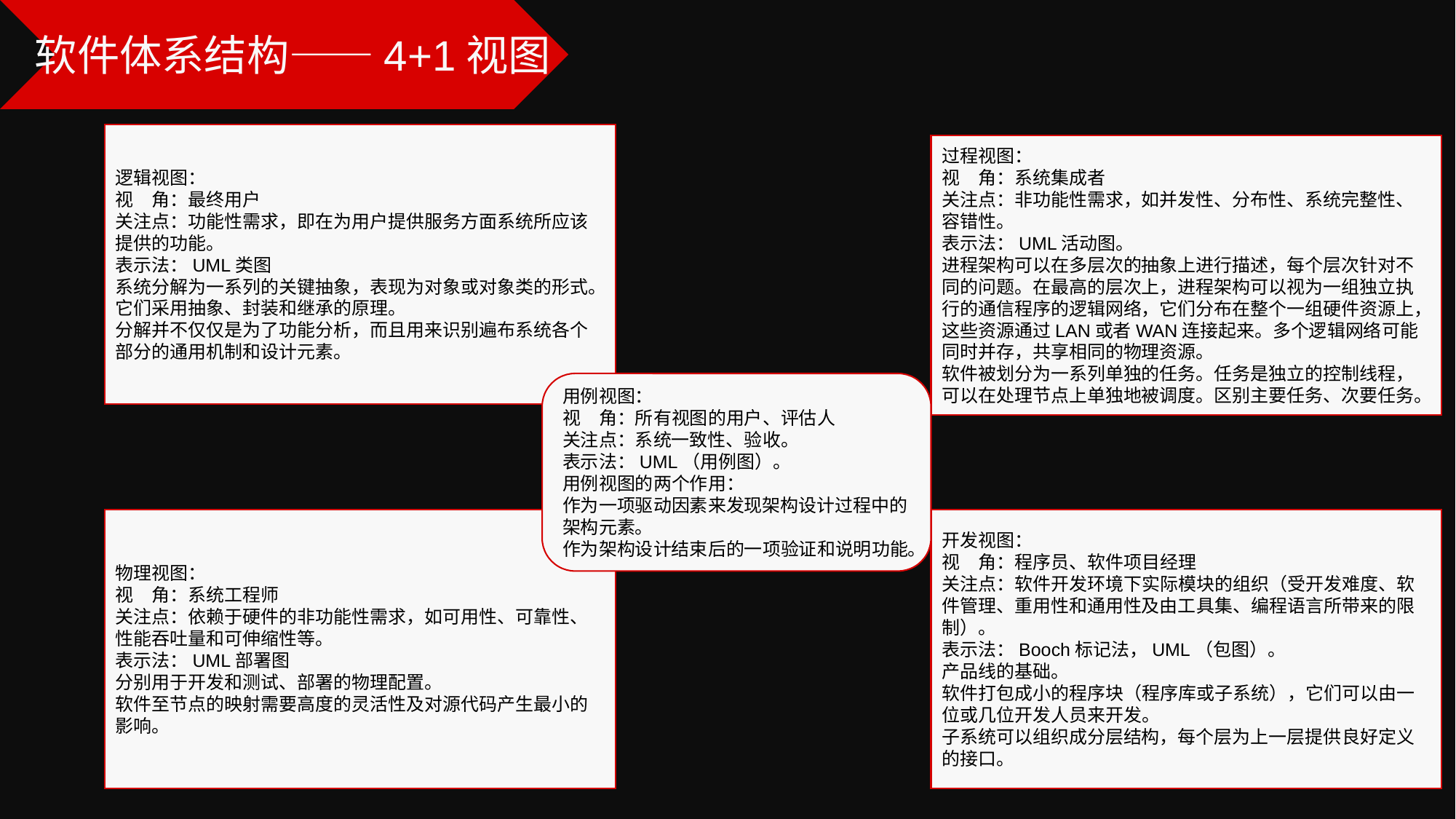

软件体系结构——4+1视图
逻辑视图：
视　角：最终用户
关注点：功能性需求，即在为用户提供服务方面系统所应该提供的功能。
表示法：UML类图
系统分解为一系列的关键抽象，表现为对象或对象类的形式。它们采用抽象、封装和继承的原理。
分解并不仅仅是为了功能分析，而且用来识别遍布系统各个部分的通用机制和设计元素。
过程视图：
视　角：系统集成者
关注点：非功能性需求，如并发性、分布性、系统完整性、容错性。
表示法：UML活动图。
进程架构可以在多层次的抽象上进行描述，每个层次针对不同的问题。在最高的层次上，进程架构可以视为一组独立执行的通信程序的逻辑网络，它们分布在整个一组硬件资源上，这些资源通过LAN或者WAN连接起来。多个逻辑网络可能同时并存，共享相同的物理资源。
软件被划分为一系列单独的任务。任务是独立的控制线程，可以在处理节点上单独地被调度。区别主要任务、次要任务。
用例视图：
视　角：所有视图的用户、评估人
关注点：系统一致性、验收。
表示法：UML（用例图）。
用例视图的两个作用：
作为一项驱动因素来发现架构设计过程中的架构元素。
作为架构设计结束后的一项验证和说明功能。
物理视图：
视　角：系统工程师
关注点：依赖于硬件的非功能性需求，如可用性、可靠性、性能吞吐量和可伸缩性等。
表示法：UML部署图
分别用于开发和测试、部署的物理配置。
软件至节点的映射需要高度的灵活性及对源代码产生最小的影响。
开发视图：
视　角：程序员、软件项目经理
关注点：软件开发环境下实际模块的组织（受开发难度、软件管理、重用性和通用性及由工具集、编程语言所带来的限制）。
表示法：Booch标记法，UML（包图）。
产品线的基础。
软件打包成小的程序块（程序库或子系统），它们可以由一位或几位开发人员来开发。
子系统可以组织成分层结构，每个层为上一层提供良好定义的接口。